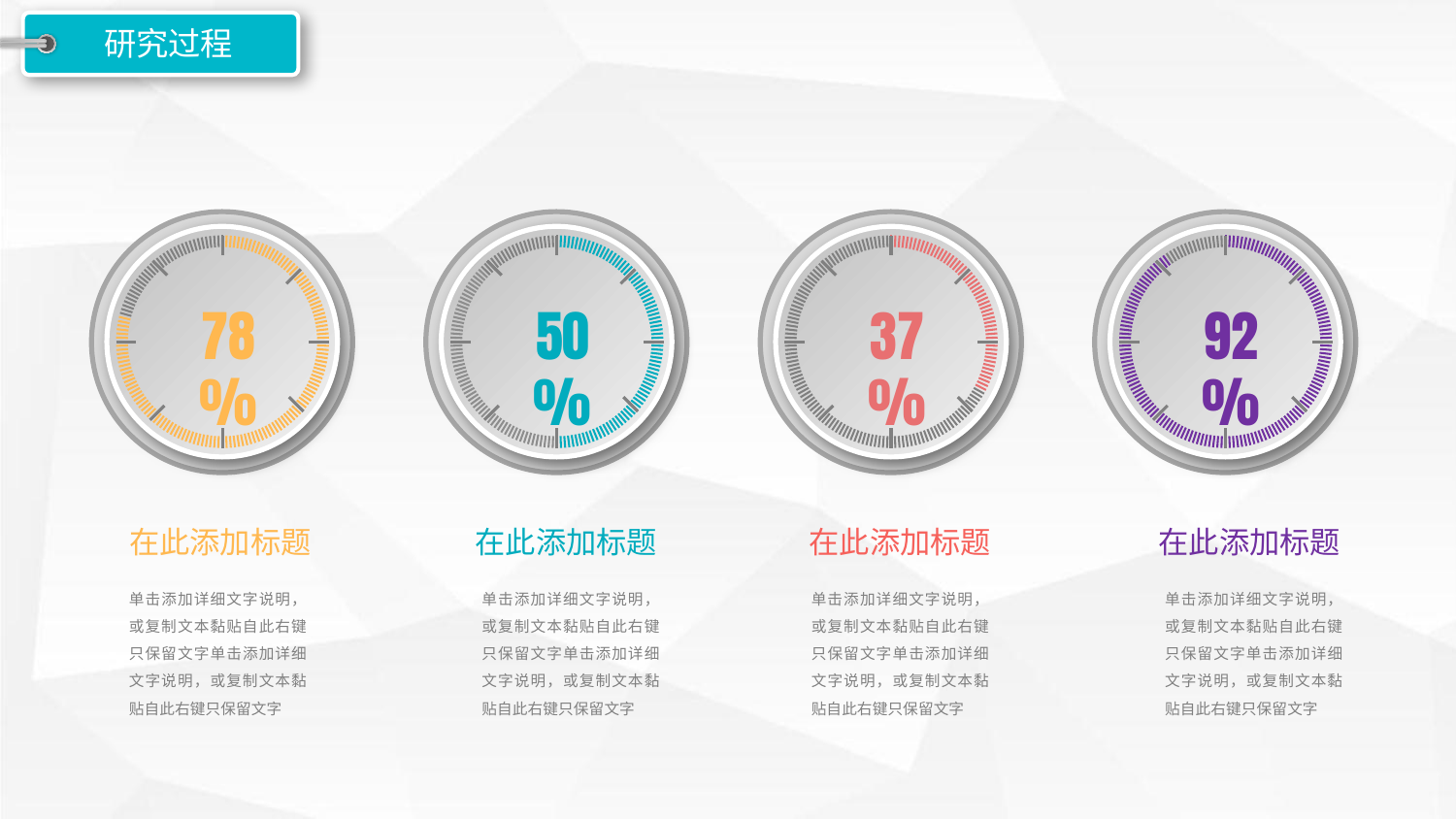

研究过程

78%
50%
37%
92%
在此添加标题
单击添加详细文字说明，或复制文本黏贴自此右键只保留文字单击添加详细文字说明，或复制文本黏贴自此右键只保留文字

在此添加标题
单击添加详细文字说明，或复制文本黏贴自此右键只保留文字单击添加详细文字说明，或复制文本黏贴自此右键只保留文字

在此添加标题
单击添加详细文字说明，或复制文本黏贴自此右键只保留文字单击添加详细文字说明，或复制文本黏贴自此右键只保留文字

在此添加标题
单击添加详细文字说明，或复制文本黏贴自此右键只保留文字单击添加详细文字说明，或复制文本黏贴自此右键只保留文字